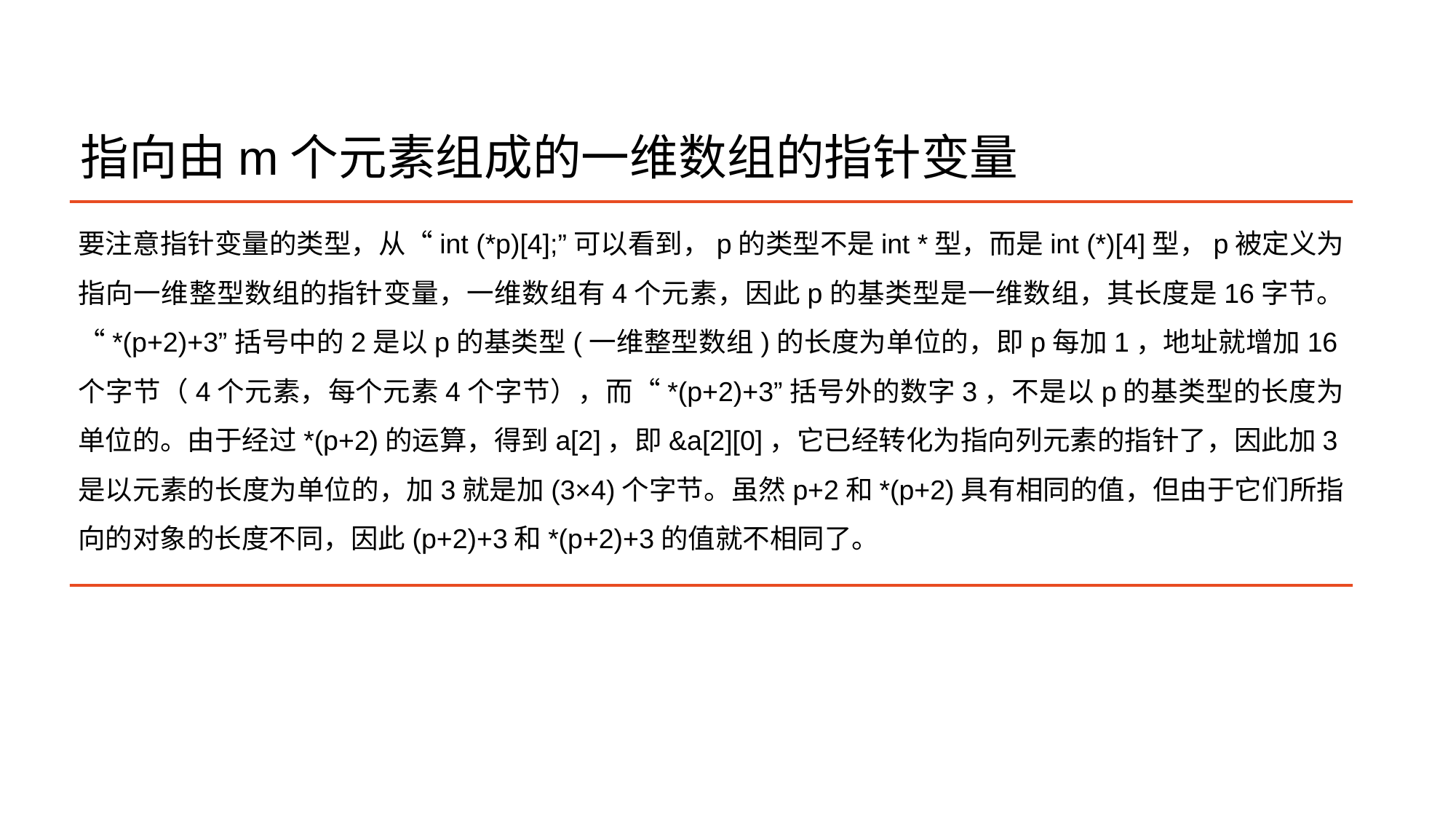

# 指向由m个元素组成的一维数组的指针变量
要注意指针变量的类型，从“int (*p)[4];”可以看到，p的类型不是int *型，而是int (*)[4]型，p被定义为指向一维整型数组的指针变量，一维数组有4个元素，因此p的基类型是一维数组，其长度是16字节。“*(p+2)+3”括号中的2是以p的基类型(一维整型数组)的长度为单位的，即p每加1，地址就增加16个字节（4个元素，每个元素4个字节），而“*(p+2)+3”括号外的数字3，不是以p的基类型的长度为单位的。由于经过*(p+2)的运算，得到a[2]，即&a[2][0]，它已经转化为指向列元素的指针了，因此加3是以元素的长度为单位的，加3就是加(3×4)个字节。虽然p+2和*(p+2)具有相同的值，但由于它们所指向的对象的长度不同，因此(p+2)+3和*(p+2)+3的值就不相同了。